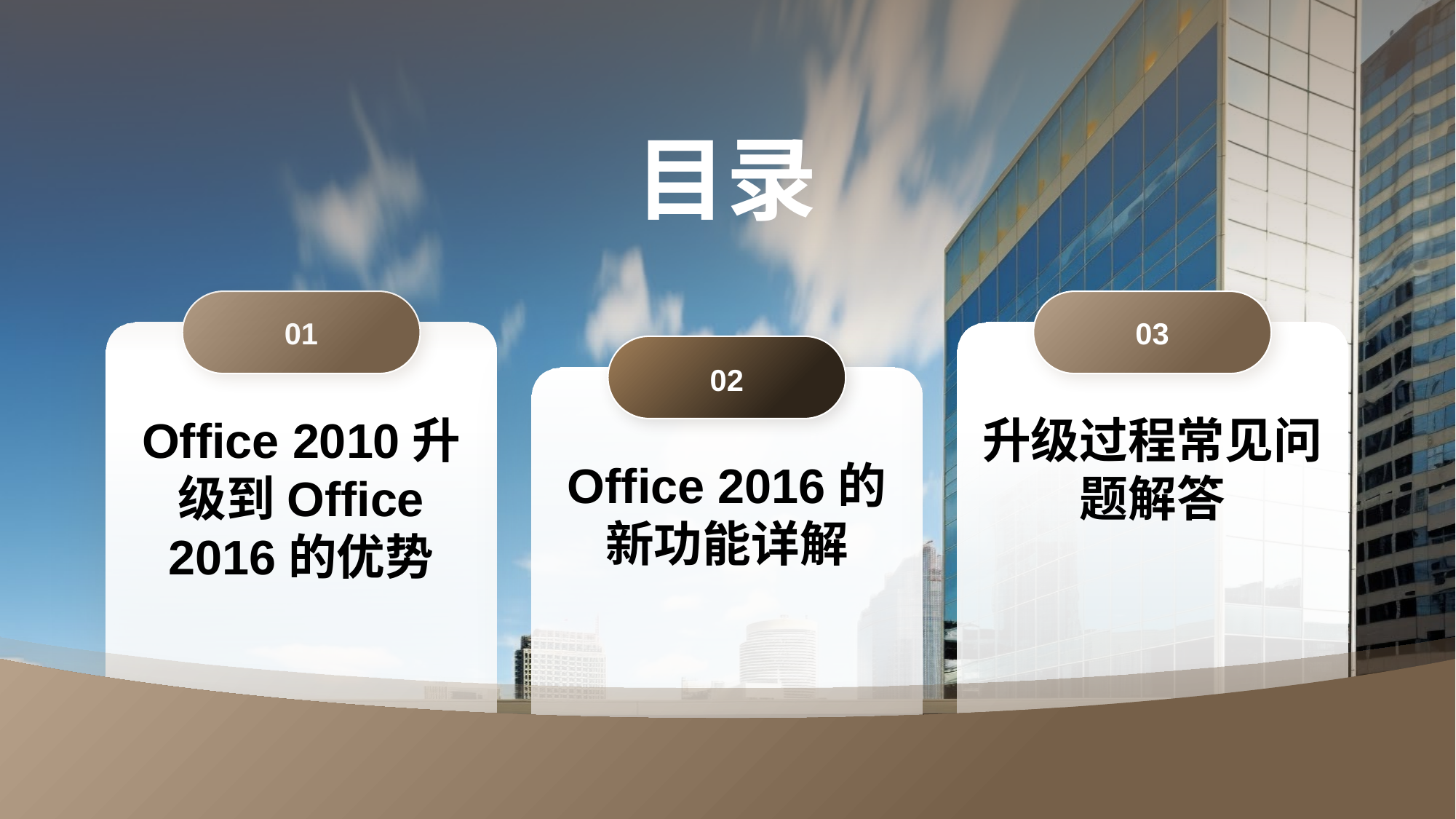

目录
01

Office 2010升级到Office 2016的优势
03

升级过程常见问题解答
02

Office 2016的新功能详解

#